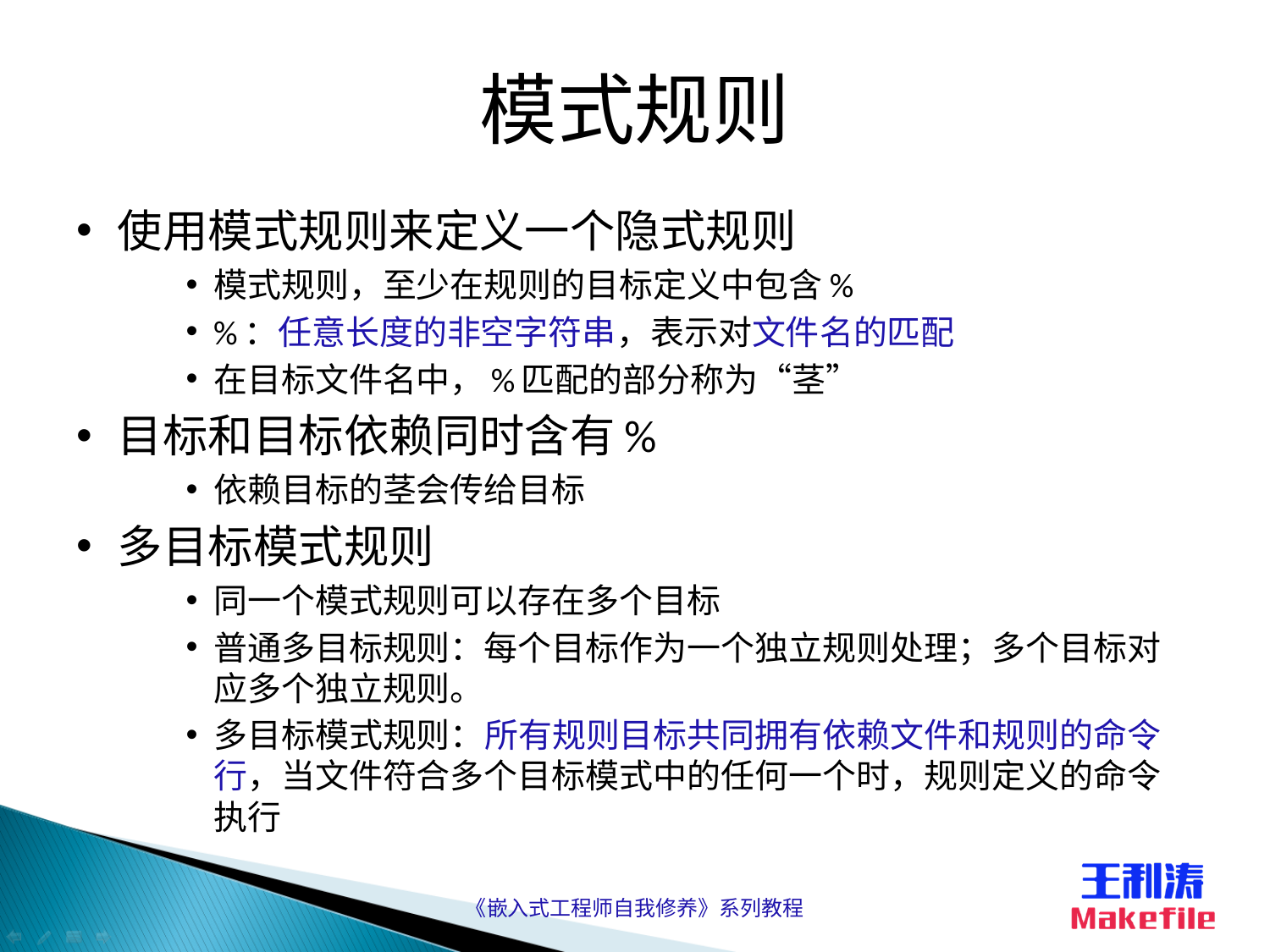

# 模式规则
使用模式规则来定义一个隐式规则
模式规则，至少在规则的目标定义中包含%
%：任意长度的非空字符串，表示对文件名的匹配
在目标文件名中，%匹配的部分称为“茎”
目标和目标依赖同时含有%
依赖目标的茎会传给目标
多目标模式规则
同一个模式规则可以存在多个目标
普通多目标规则：每个目标作为一个独立规则处理；多个目标对应多个独立规则。
多目标模式规则：所有规则目标共同拥有依赖文件和规则的命令行，当文件符合多个目标模式中的任何一个时，规则定义的命令执行

《嵌入式工程师自我修养》系列教程